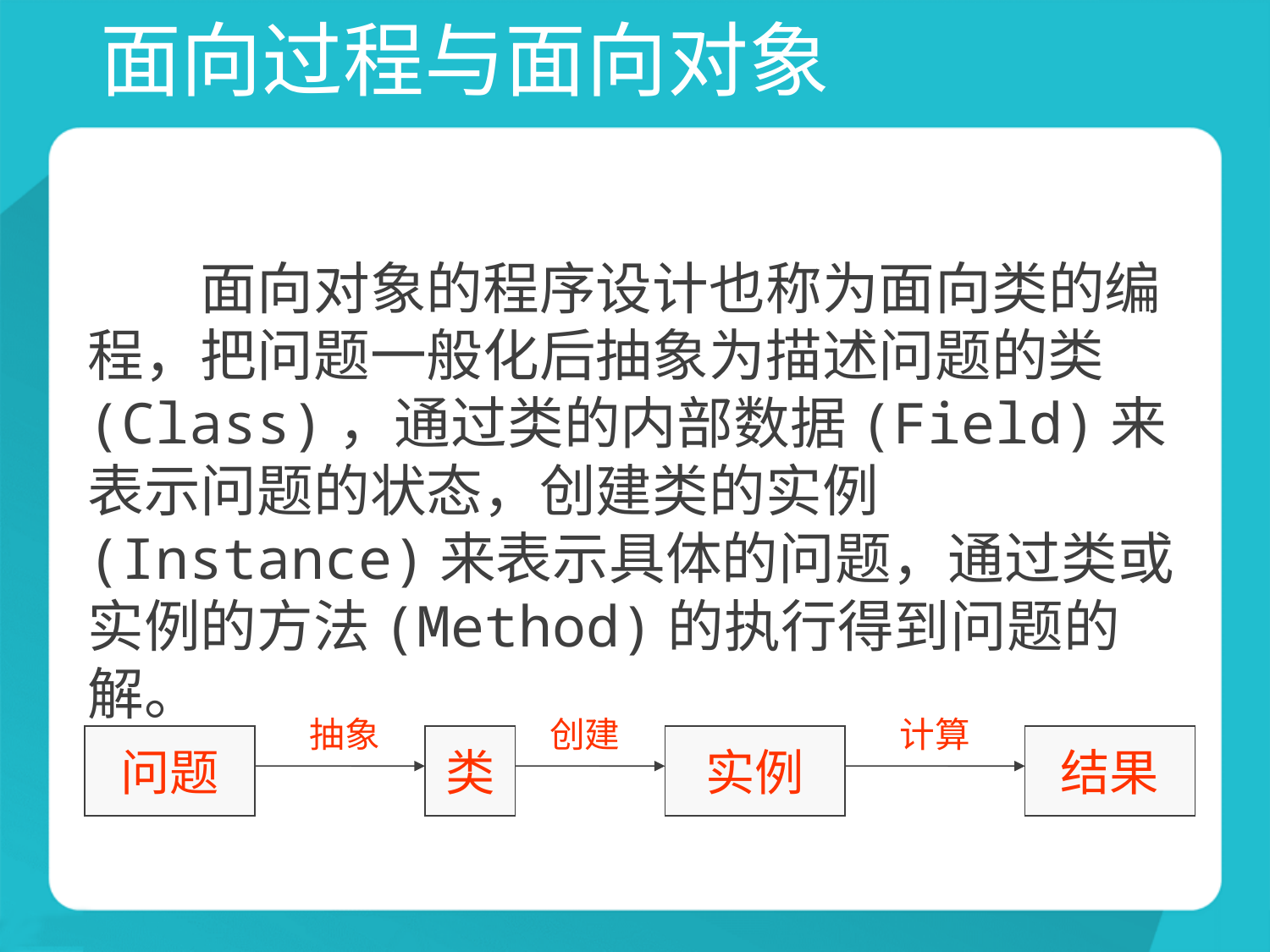

# 面向过程与面向对象

　　面向对象的程序设计也称为面向类的编程，把问题一般化后抽象为描述问题的类(Class)，通过类的内部数据(Field)来表示问题的状态，创建类的实例(Instance)来表示具体的问题，通过类或实例的方法(Method)的执行得到问题的解。
抽象

创建

计算

问题
类
实例
结果